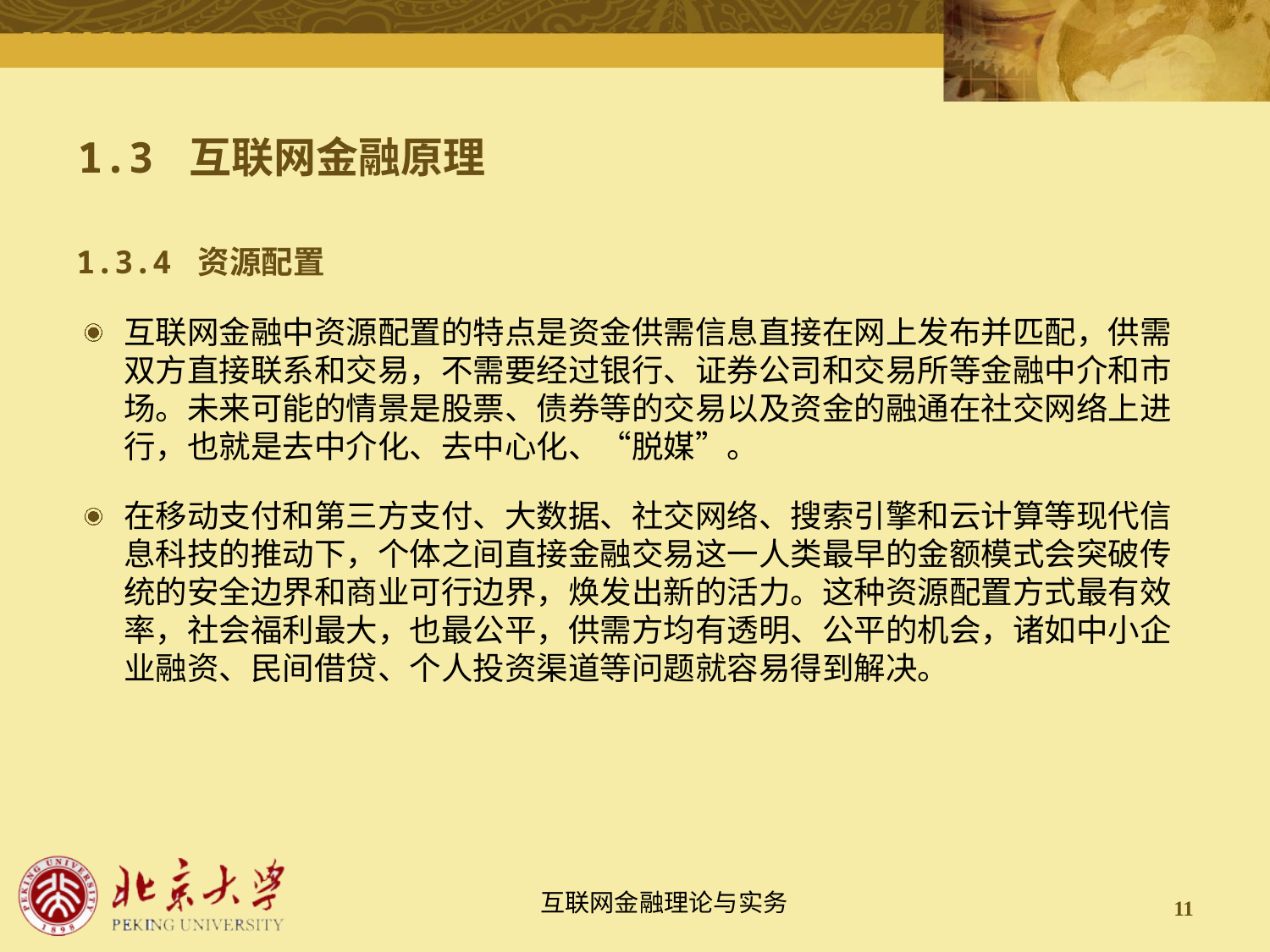

# 1.3 互联网金融原理
1.3.4 资源配置
互联网金融中资源配置的特点是资金供需信息直接在网上发布并匹配，供需双方直接联系和交易，不需要经过银行、证券公司和交易所等金融中介和市场。未来可能的情景是股票、债券等的交易以及资金的融通在社交网络上进行，也就是去中介化、去中心化、“脱媒”。
在移动支付和第三方支付、大数据、社交网络、搜索引擎和云计算等现代信息科技的推动下，个体之间直接金融交易这一人类最早的金额模式会突破传统的安全边界和商业可行边界，焕发出新的活力。这种资源配置方式最有效率，社会福利最大，也最公平，供需方均有透明、公平的机会，诸如中小企业融资、民间借贷、个人投资渠道等问题就容易得到解决。
11